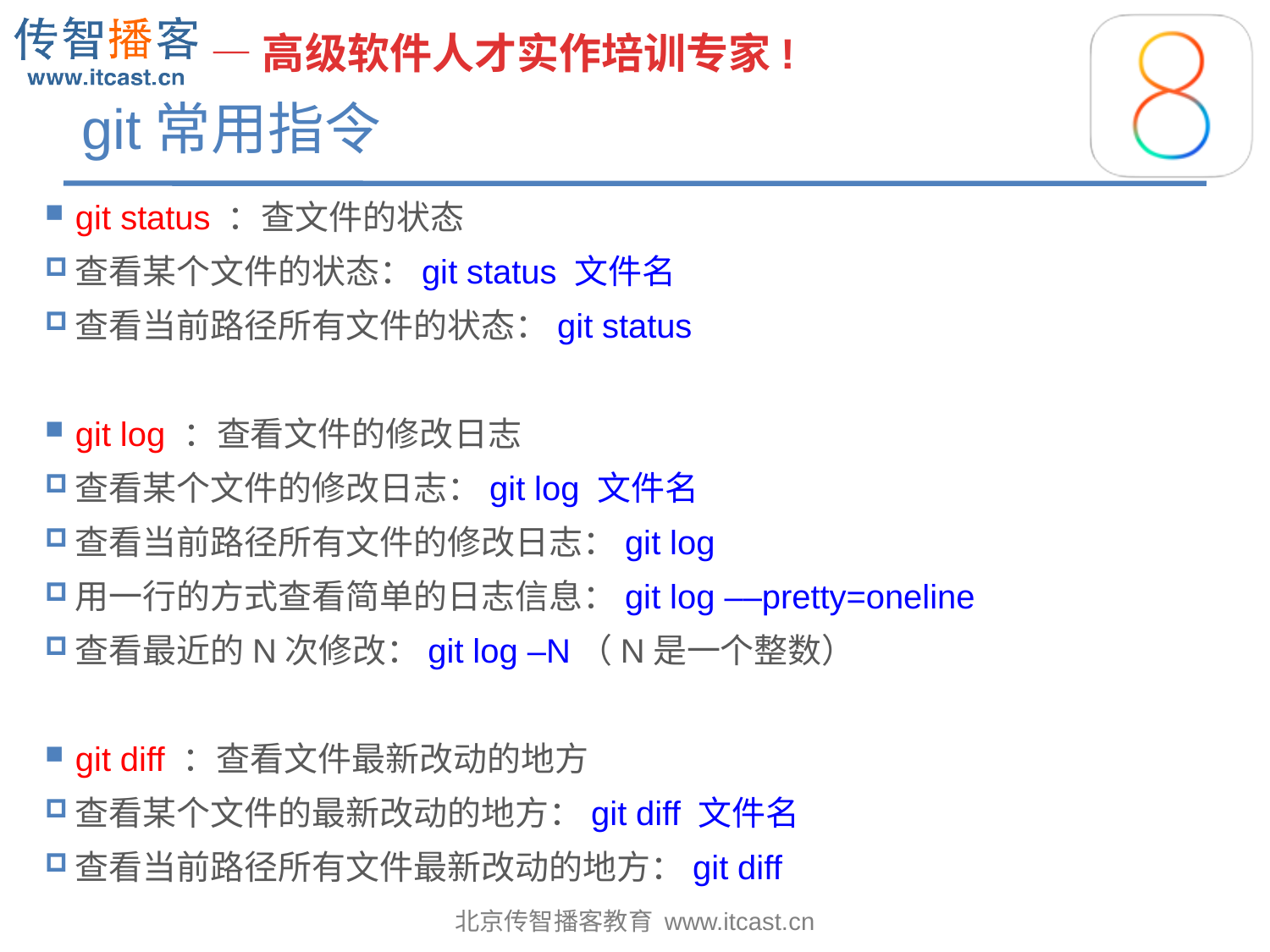

# git常用指令
git status ：查文件的状态
查看某个文件的状态：git status 文件名
查看当前路径所有文件的状态：git status

git log ：查看文件的修改日志
查看某个文件的修改日志：git log 文件名
查看当前路径所有文件的修改日志：git log
用一行的方式查看简单的日志信息：git log ––pretty=oneline
查看最近的N次修改：git log –N（N是一个整数）

git diff ：查看文件最新改动的地方
查看某个文件的最新改动的地方：git diff 文件名
查看当前路径所有文件最新改动的地方：git diff